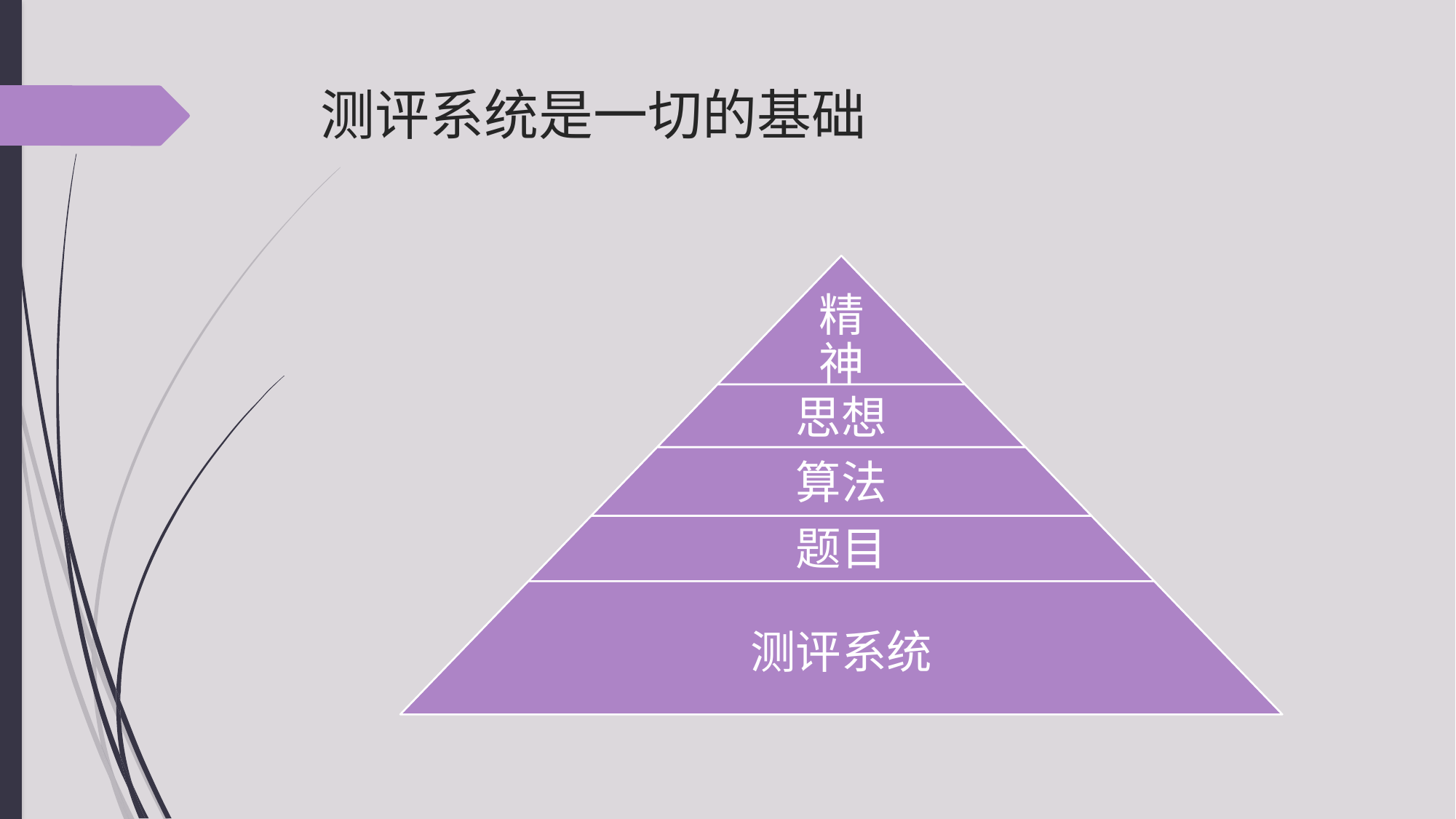

# 测评系统是一切的基础
精神
思想
算法
题目
测评系统